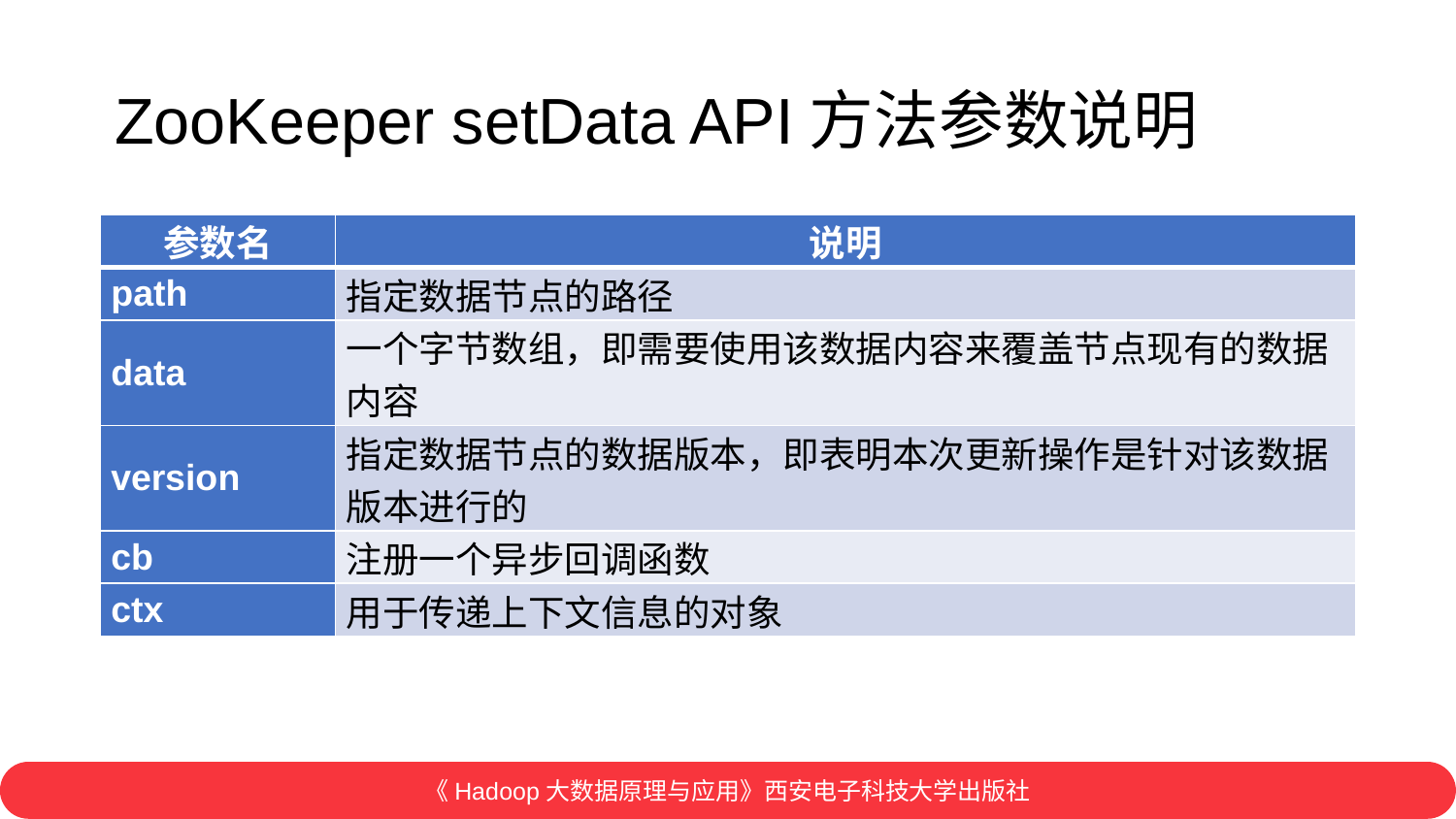

# ZooKeeper setData API方法参数说明
| 参数名 | 说明 |
| --- | --- |
| path | 指定数据节点的路径 |
| data | 一个字节数组，即需要使用该数据内容来覆盖节点现有的数据内容 |
| version | 指定数据节点的数据版本，即表明本次更新操作是针对该数据版本进行的 |
| cb | 注册一个异步回调函数 |
| ctx | 用于传递上下文信息的对象 |